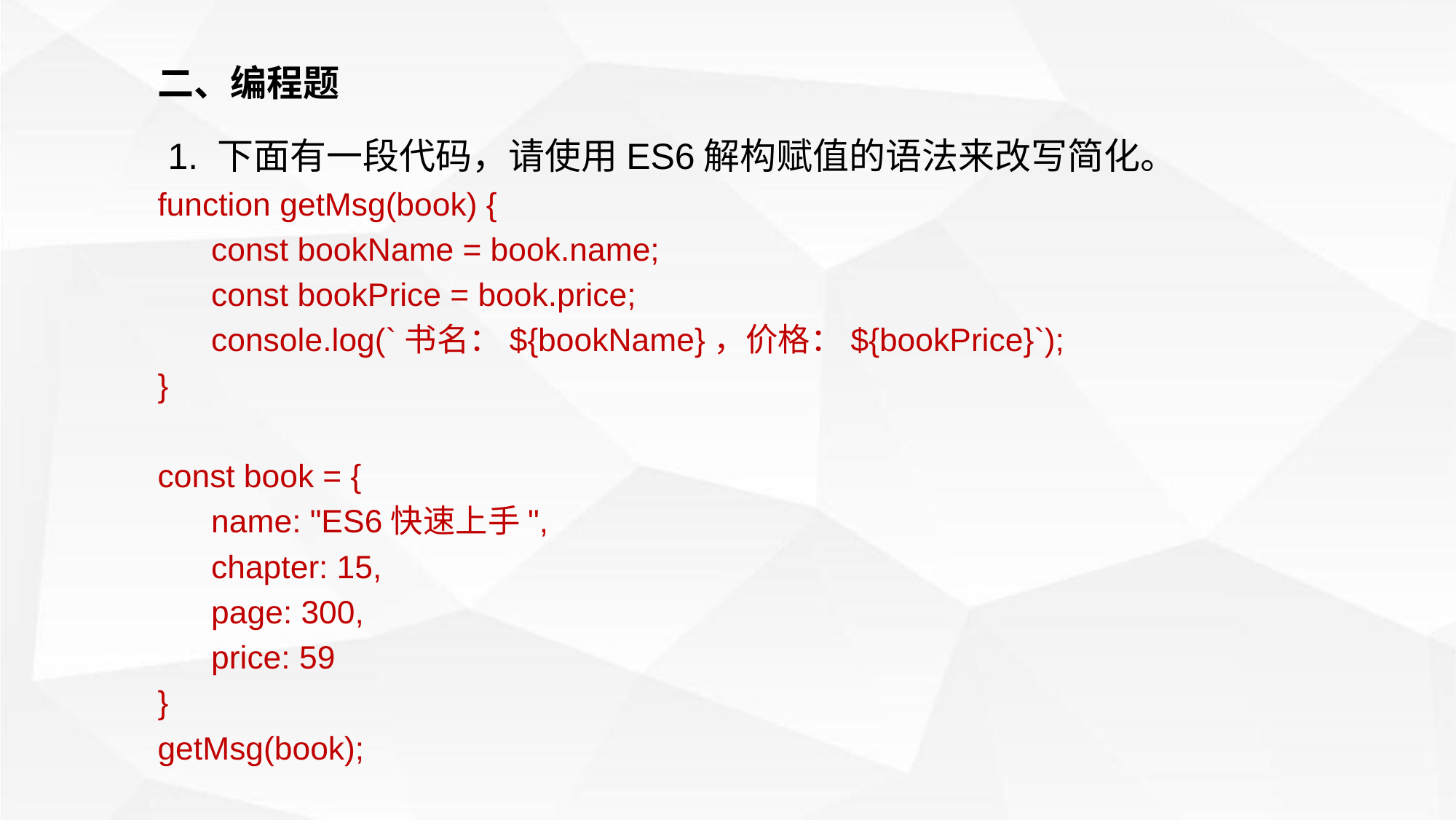

二、编程题
 1. 下面有一段代码，请使用ES6解构赋值的语法来改写简化。
function getMsg(book) {
      const bookName = book.name;
      const bookPrice = book.price;
      console.log(`书名：${bookName}，价格：${bookPrice}`);
}

const book = {
      name: "ES6快速上手",
      chapter: 15,
      page: 300,
      price: 59
}
getMsg(book);